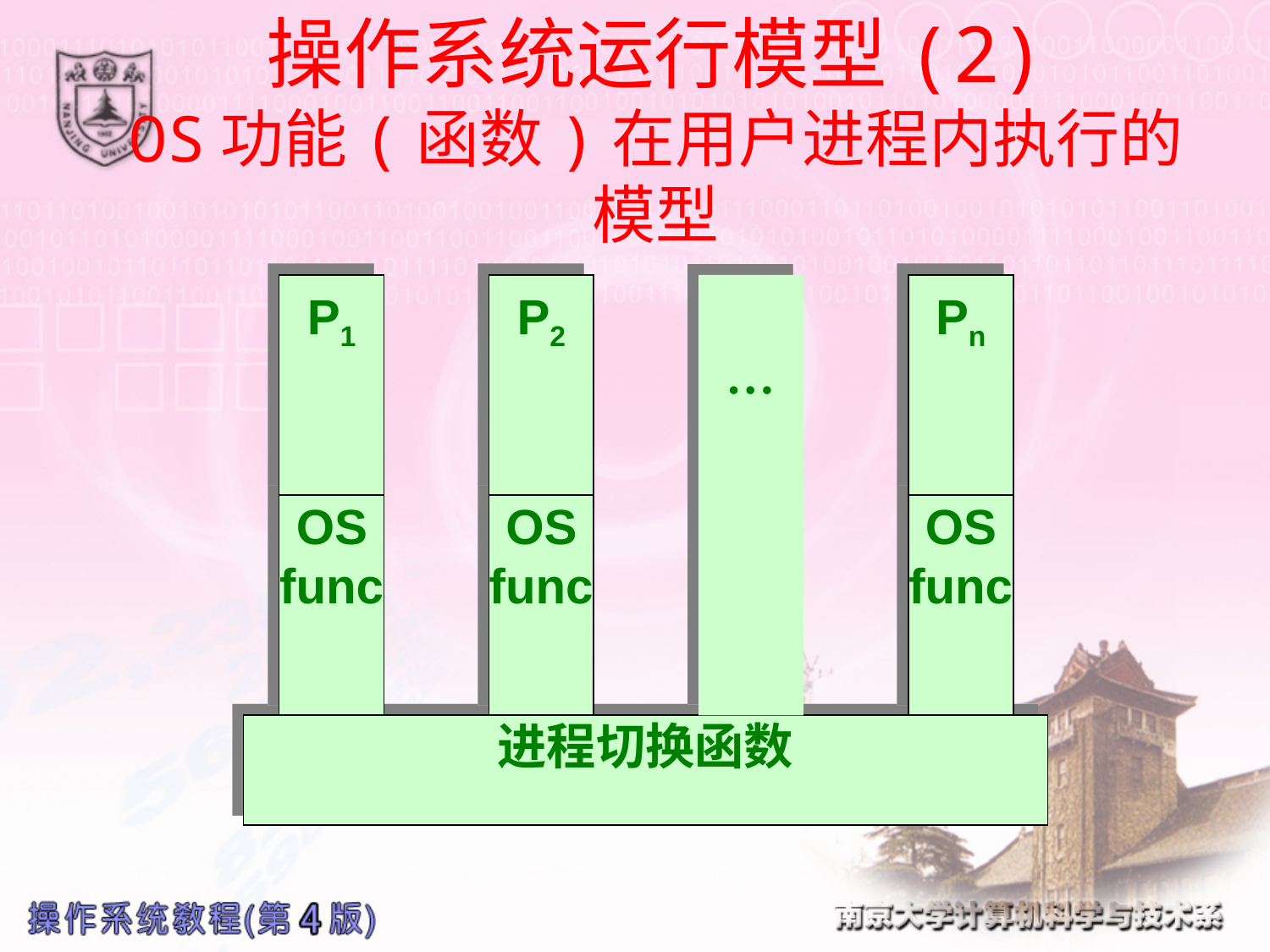

# 操作系统运行模型(2) OS功能(函数)在用户进程内执行的模型

P1
P2

…
Pn
OS
func
OS
func
OS
func
进程切换函数